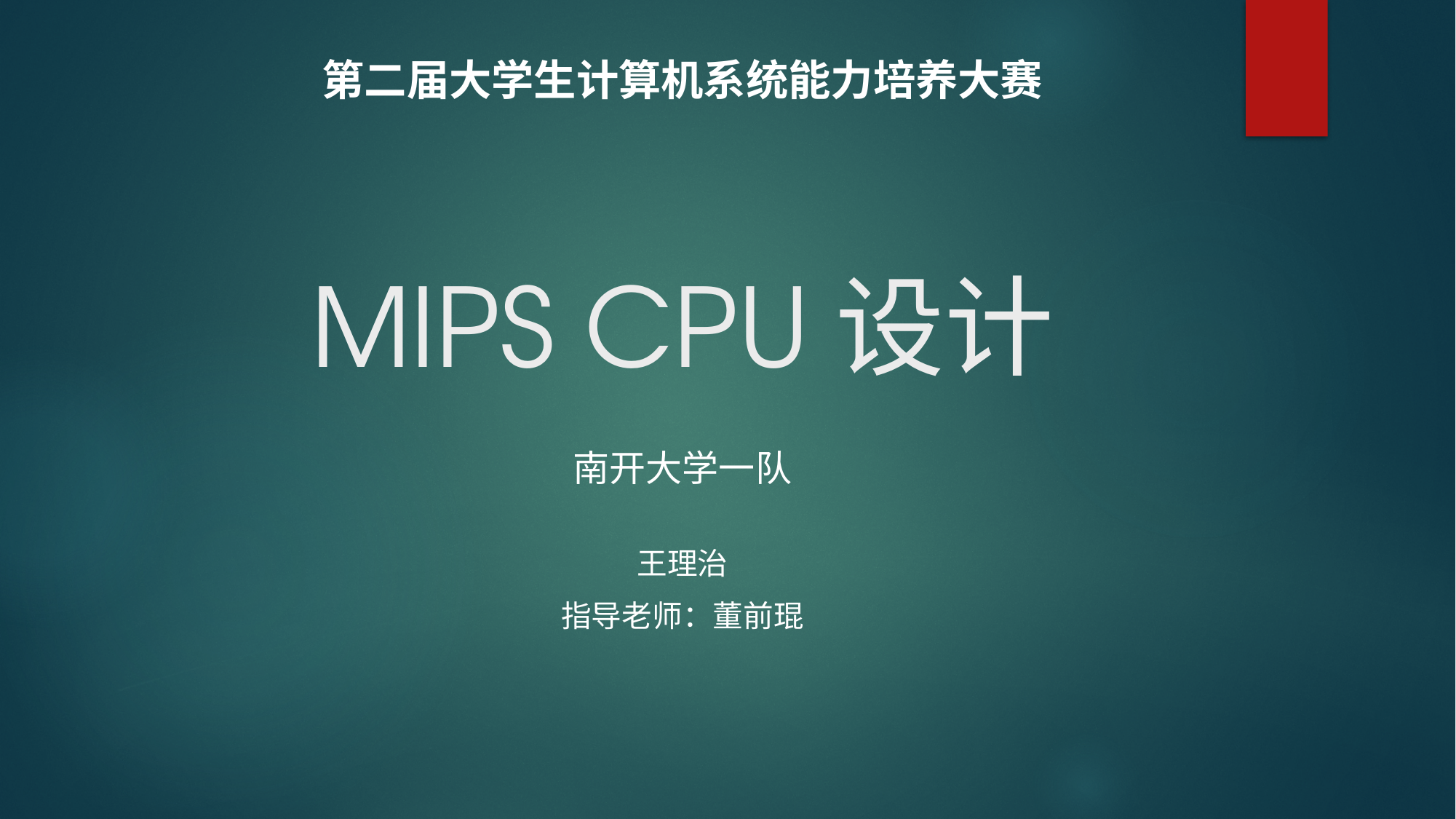

第二届大学生计算机系统能力培养大赛
# MIPS CPU设计
南开大学一队
王理治
指导老师：董前琨